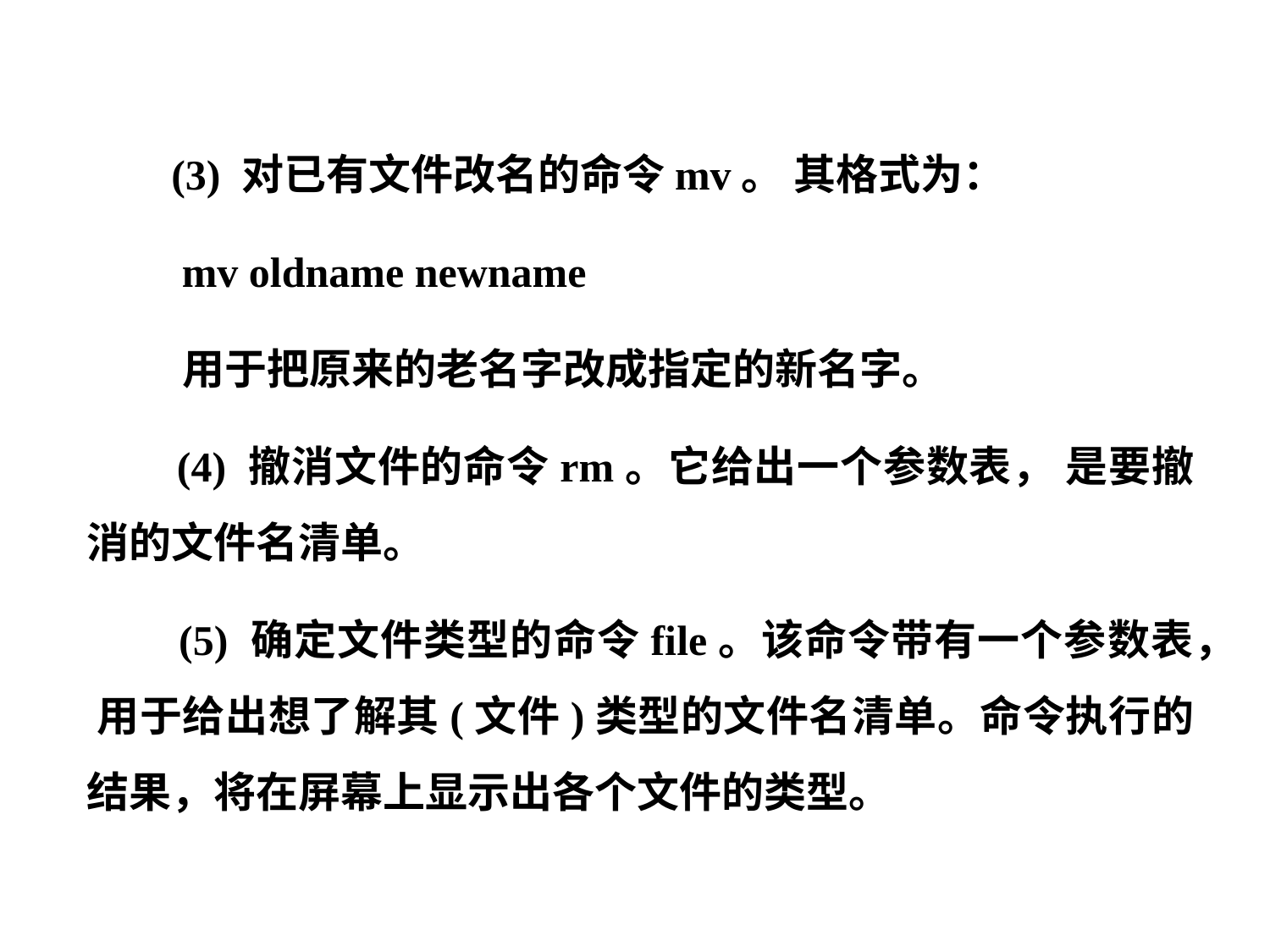

(3) 对已有文件改名的命令mv。 其格式为：
         mv oldname newname
         用于把原来的老名字改成指定的新名字。
        (4) 撤消文件的命令rm。它给出一个参数表， 是要撤消的文件名清单。
        (5) 确定文件类型的命令file。该命令带有一个参数表， 用于给出想了解其(文件)类型的文件名清单。命令执行的结果，将在屏幕上显示出各个文件的类型。